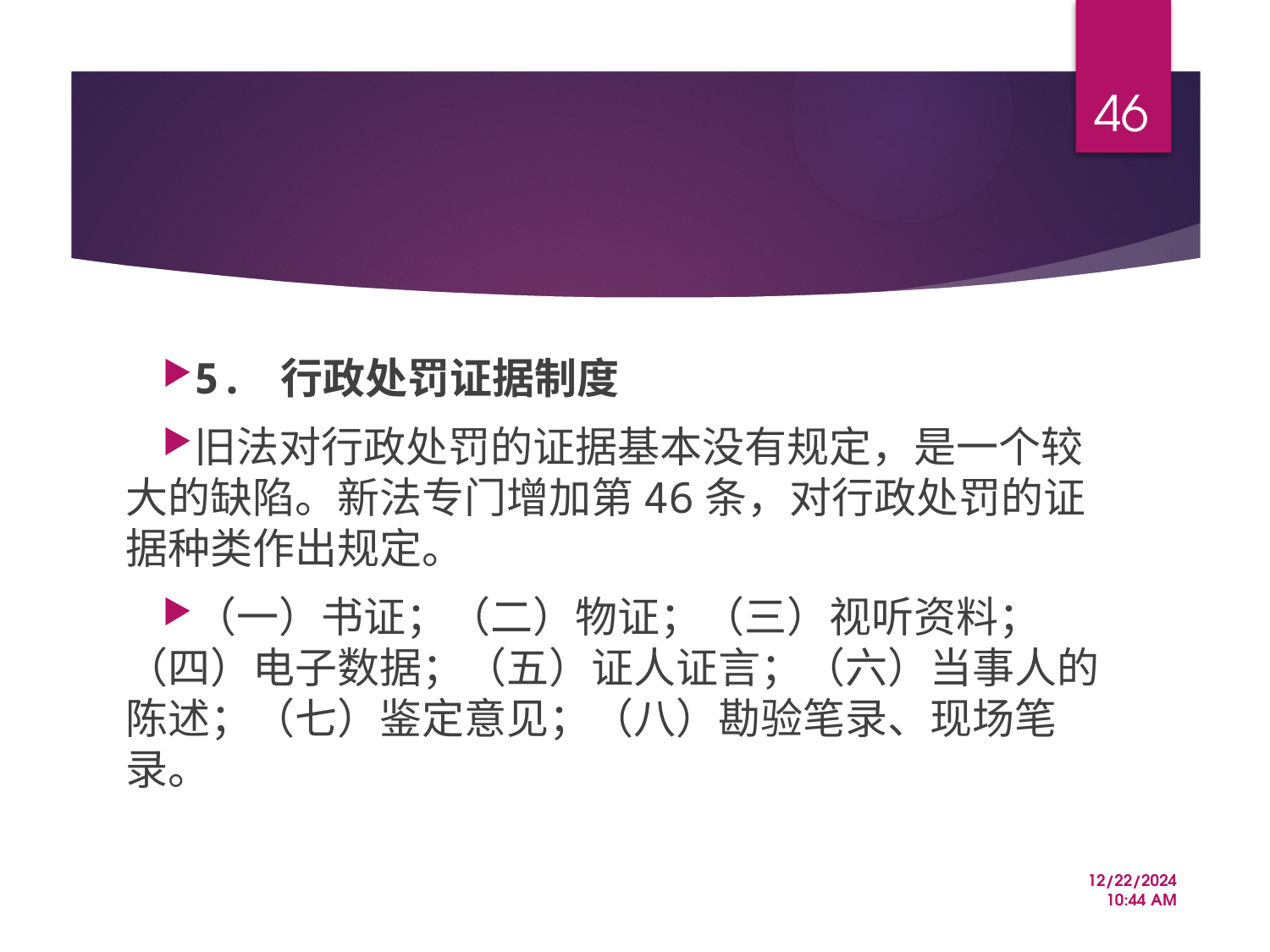

46
#
5. 行政处罚证据制度
旧法对行政处罚的证据基本没有规定，是一个较大的缺陷。新法专门增加第46条，对行政处罚的证据种类作出规定。
（一）书证；（二）物证；（三）视听资料；（四）电子数据；（五）证人证言；（六）当事人的陈述；（七）鉴定意见；（八）勘验笔录、现场笔录。

12/22/2024 10:44 AM